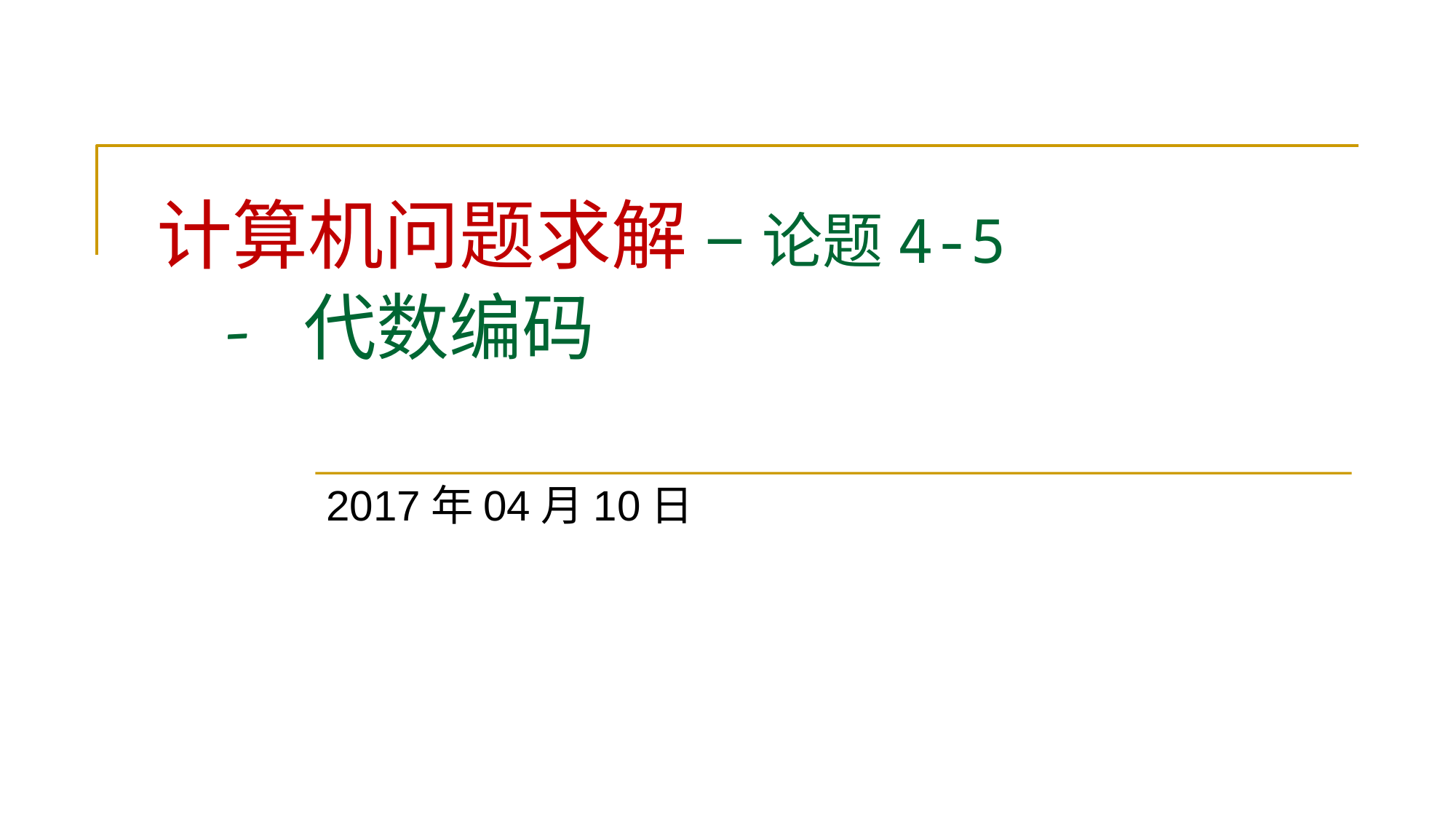

# 计算机问题求解 – 论题4-5 -  代数编码
2017年04月10日